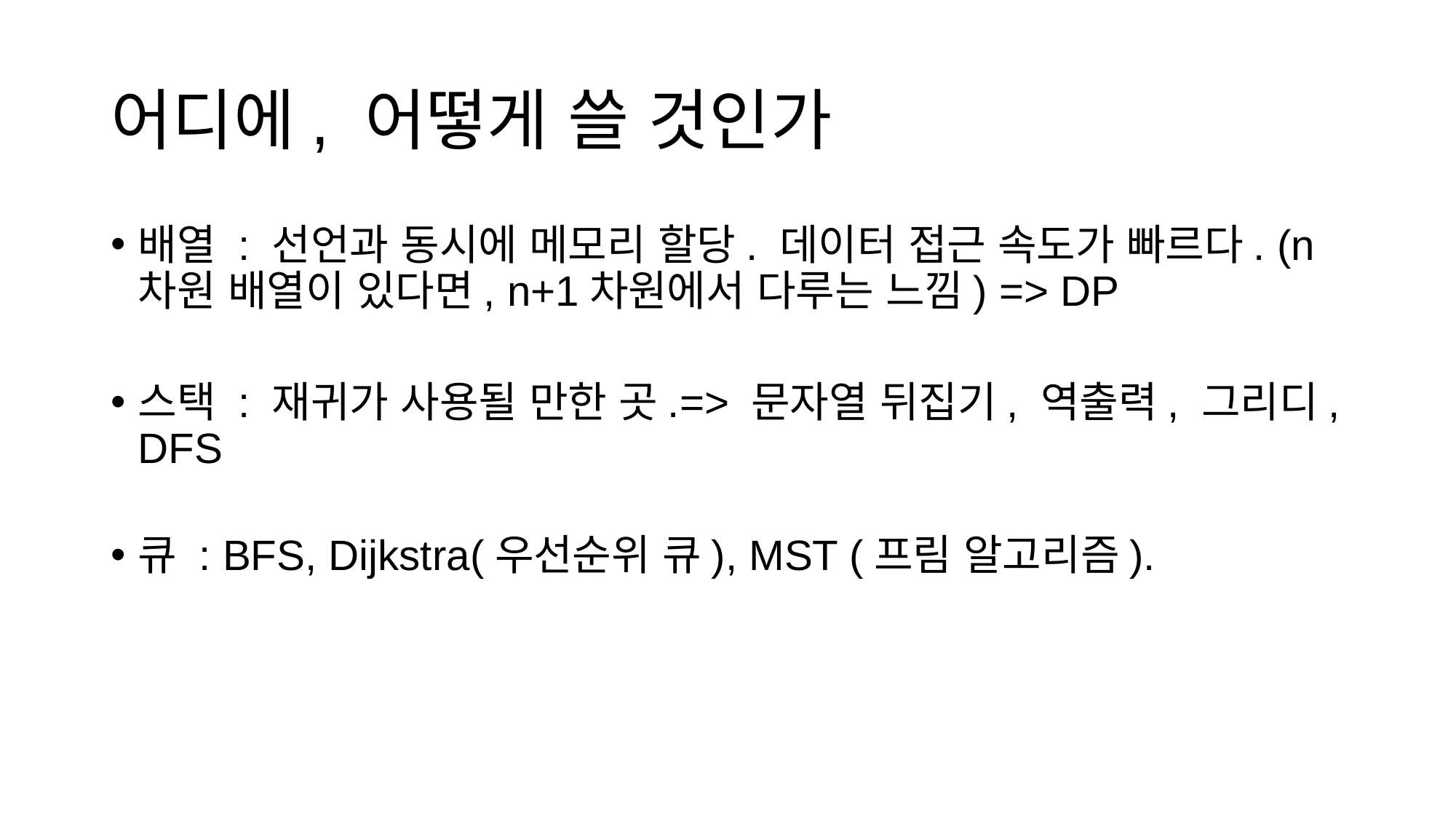

# 어디에, 어떻게 쓸 것인가
배열 : 선언과 동시에 메모리 할당. 데이터 접근 속도가 빠르다. (n차원 배열이 있다면, n+1차원에서 다루는 느낌) => DP
스택 : 재귀가 사용될 만한 곳.=> 문자열 뒤집기, 역출력, 그리디, DFS
큐 : BFS, Dijkstra(우선순위 큐), MST (프림 알고리즘).